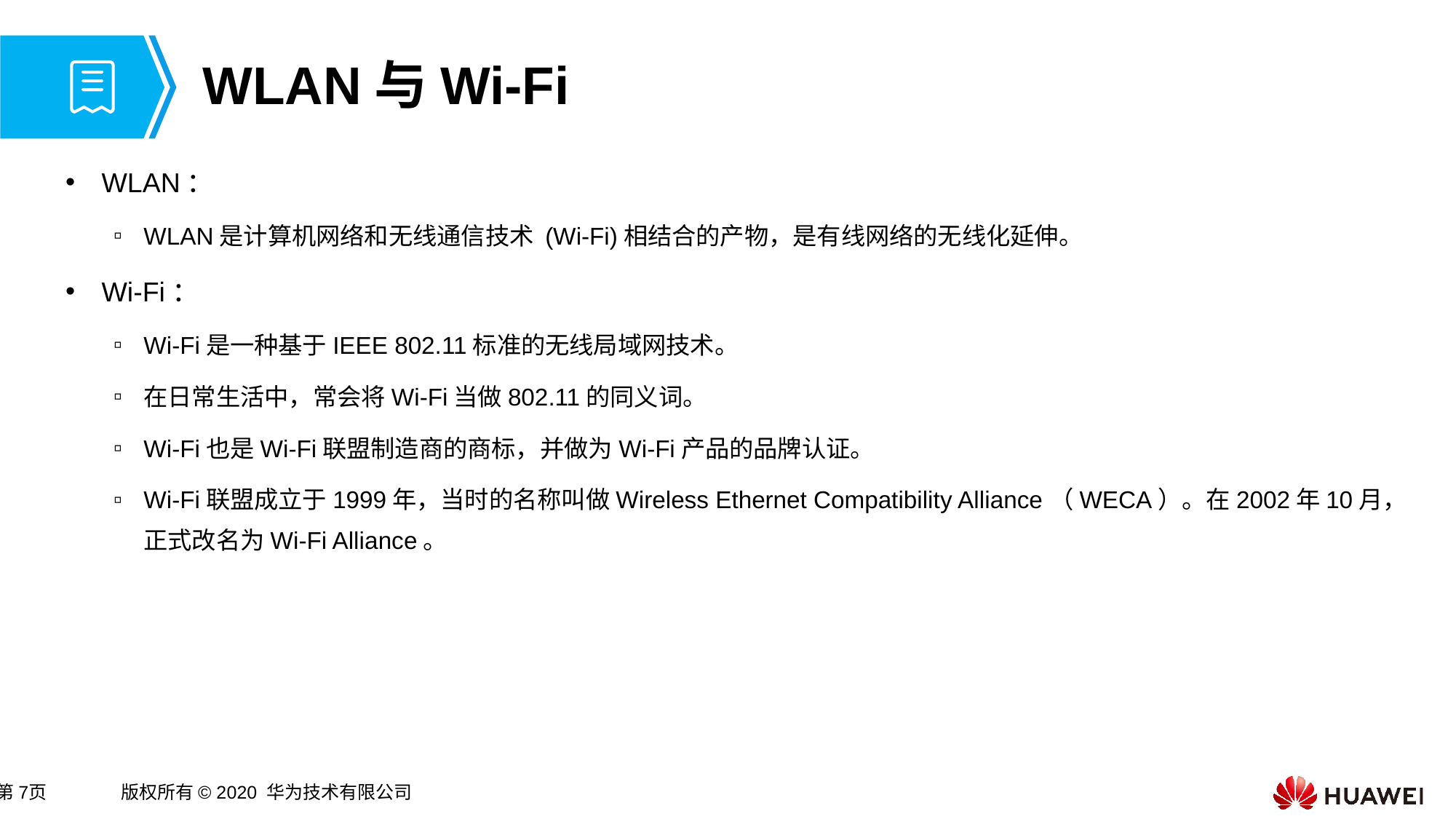

# WLAN与Wi-Fi
WLAN：
WLAN是计算机网络和无线通信技术 (Wi-Fi)相结合的产物，是有线网络的无线化延伸。
Wi-Fi：
Wi-Fi是一种基于IEEE 802.11标准的无线局域网技术。
在日常生活中，常会将Wi-Fi当做802.11的同义词。
Wi-Fi也是Wi-Fi联盟制造商的商标，并做为Wi-Fi产品的品牌认证。
Wi-Fi联盟成立于1999年，当时的名称叫做Wireless Ethernet Compatibility Alliance（WECA）。在2002年10月，正式改名为Wi-Fi Alliance。